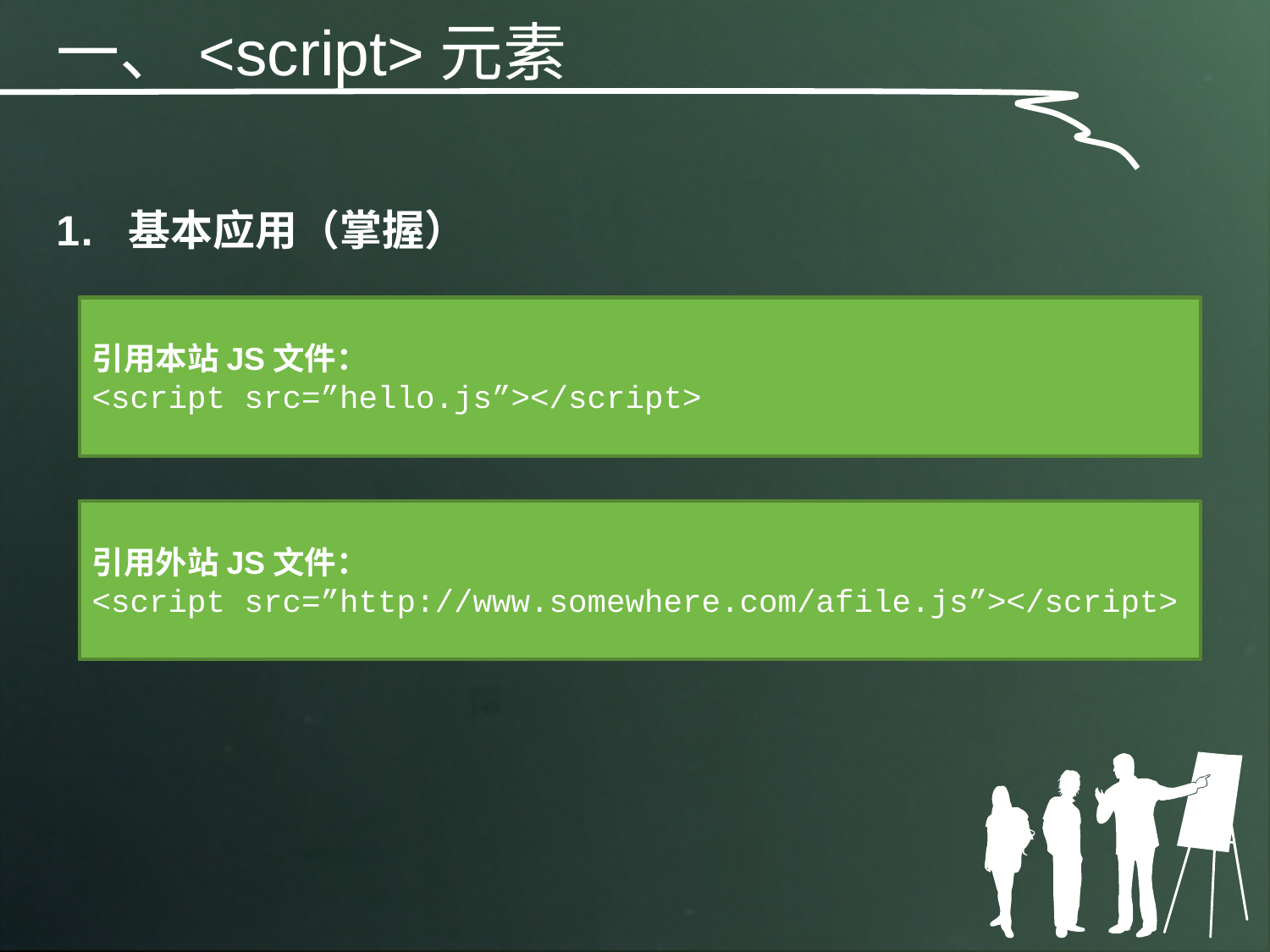

一、<script>元素

基本应用（掌握）

引用本站JS文件：
<script src=”hello.js”></script>
引用外站JS文件：
<script src=”http://www.somewhere.com/afile.js”></script>